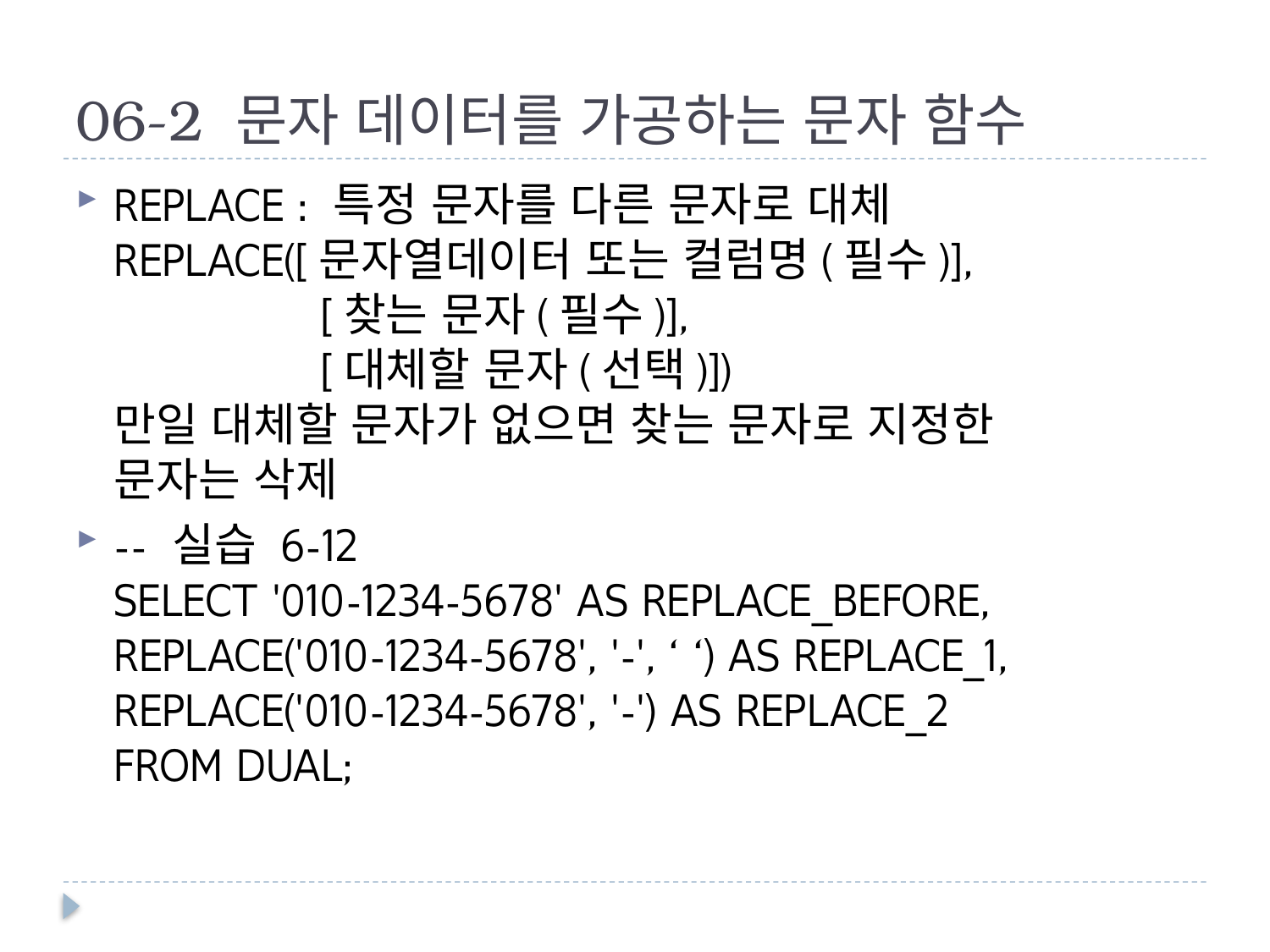

# 06-2 문자 데이터를 가공하는 문자 함수
REPLACE : 특정 문자를 다른 문자로 대체
REPLACE([문자열데이터 또는 컬럼명(필수)],
               [찾는 문자(필수)],
               [대체할 문자(선택)])
만일 대체할 문자가 없으면 찾는 문자로 지정한
문자는 삭제
-- 실습 6-12
SELECT '010-1234-5678' AS REPLACE_BEFORE,       REPLACE('010-1234-5678', '-', ‘ ‘) AS REPLACE_1,       REPLACE('010-1234-5678', '-') AS REPLACE_2
FROM DUAL;